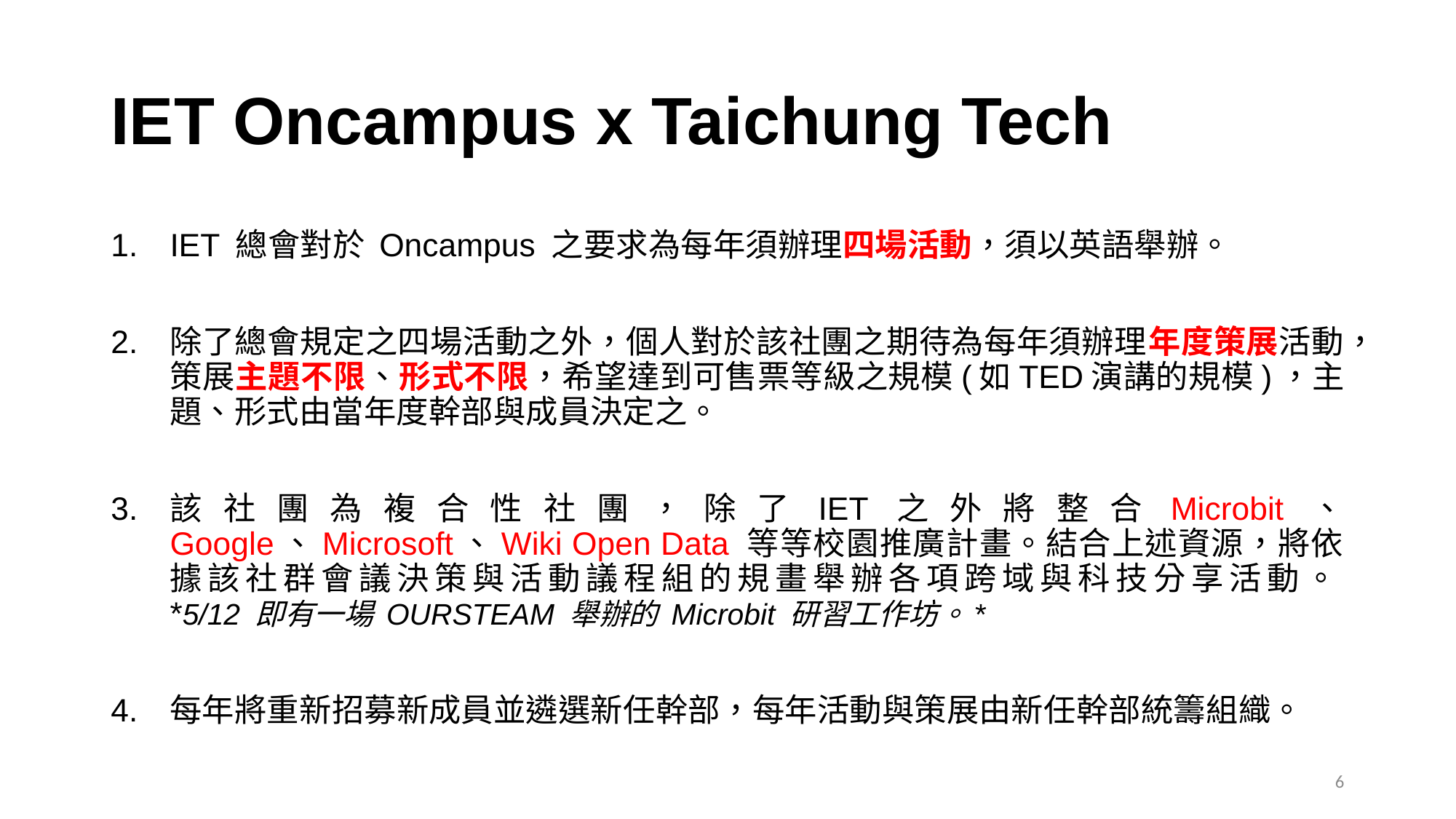

# IET Oncampus x Taichung Tech
IET 總會對於 Oncampus 之要求為每年須辦理四場活動，須以英語舉辦。

除了總會規定之四場活動之外，個人對於該社團之期待為每年須辦理年度策展活動，策展主題不限、形式不限，希望達到可售票等級之規模(如TED演講的規模)，主題、形式由當年度幹部與成員決定之。

該社團為複合性社團，除了IET之外將整合Microbit、 Google、Microsoft、Wiki Open Data 等等校園推廣計畫。結合上述資源，將依據該社群會議決策與活動議程組的規畫舉辦各項跨域與科技分享活動。
*5/12 即有一場 OURSTEAM 舉辦的 Microbit 研習工作坊。*

每年將重新招募新成員並遴選新任幹部，每年活動與策展由新任幹部統籌組織。
6